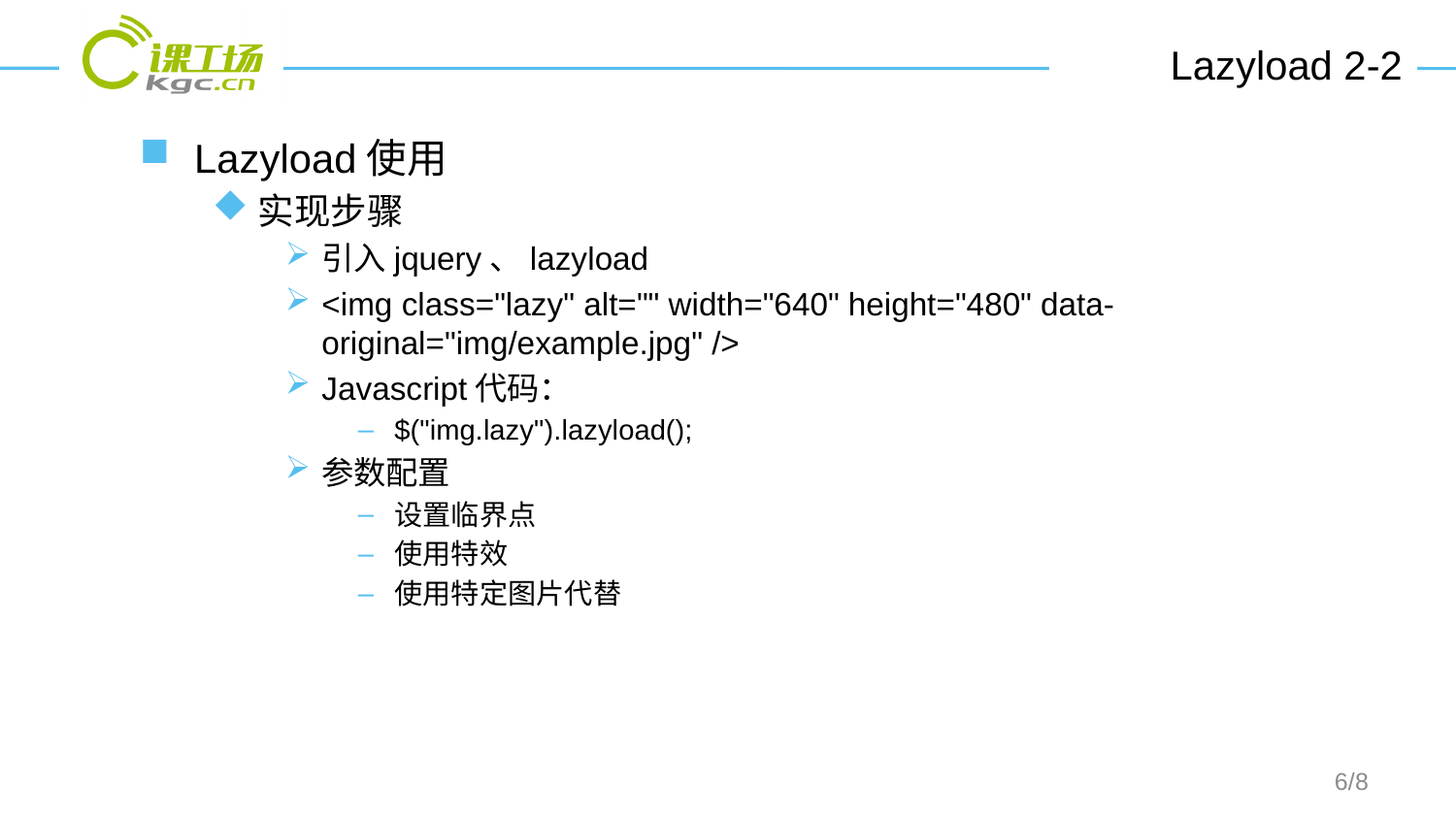

# Lazyload 2-2
Lazyload使用
实现步骤
引入jquery、lazyload
<img class="lazy" alt="" width="640" height="480" data-original="img/example.jpg" />
Javascript代码：
$("img.lazy").lazyload();
参数配置
设置临界点
使用特效
使用特定图片代替
6/8